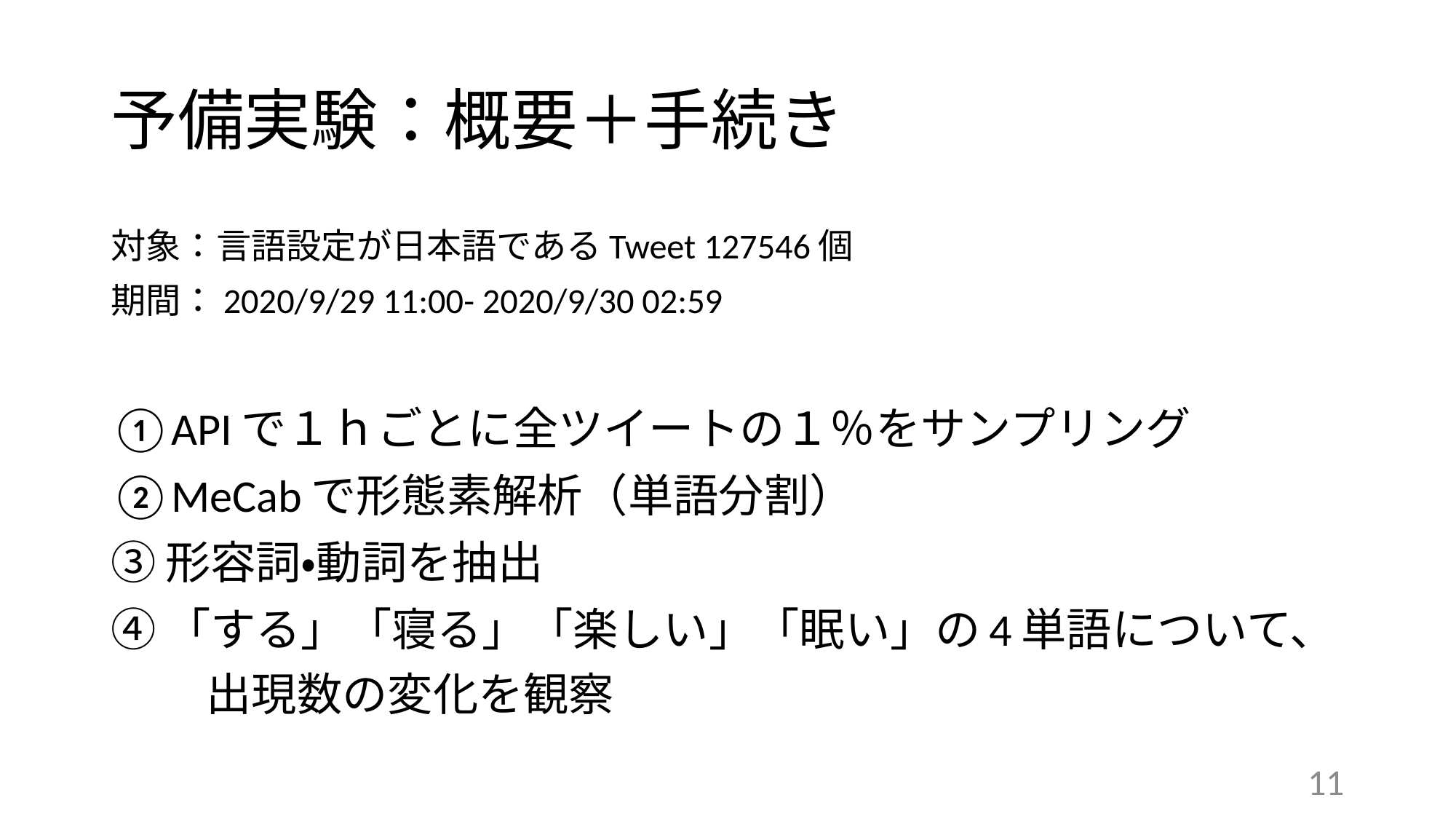

# 予備実験：概要＋手続き
対象：言語設定が日本語であるTweet 127546個
期間：2020/9/29 11:00- 2020/9/30 02:59

①APIで１ｈごとに全ツイートの１％をサンプリング
②MeCabで形態素解析（単語分割）
➂形容詞・動詞を抽出
④「する」「寝る」「楽しい」「眠い」の4単語について、
　　出現数の変化を観察
11